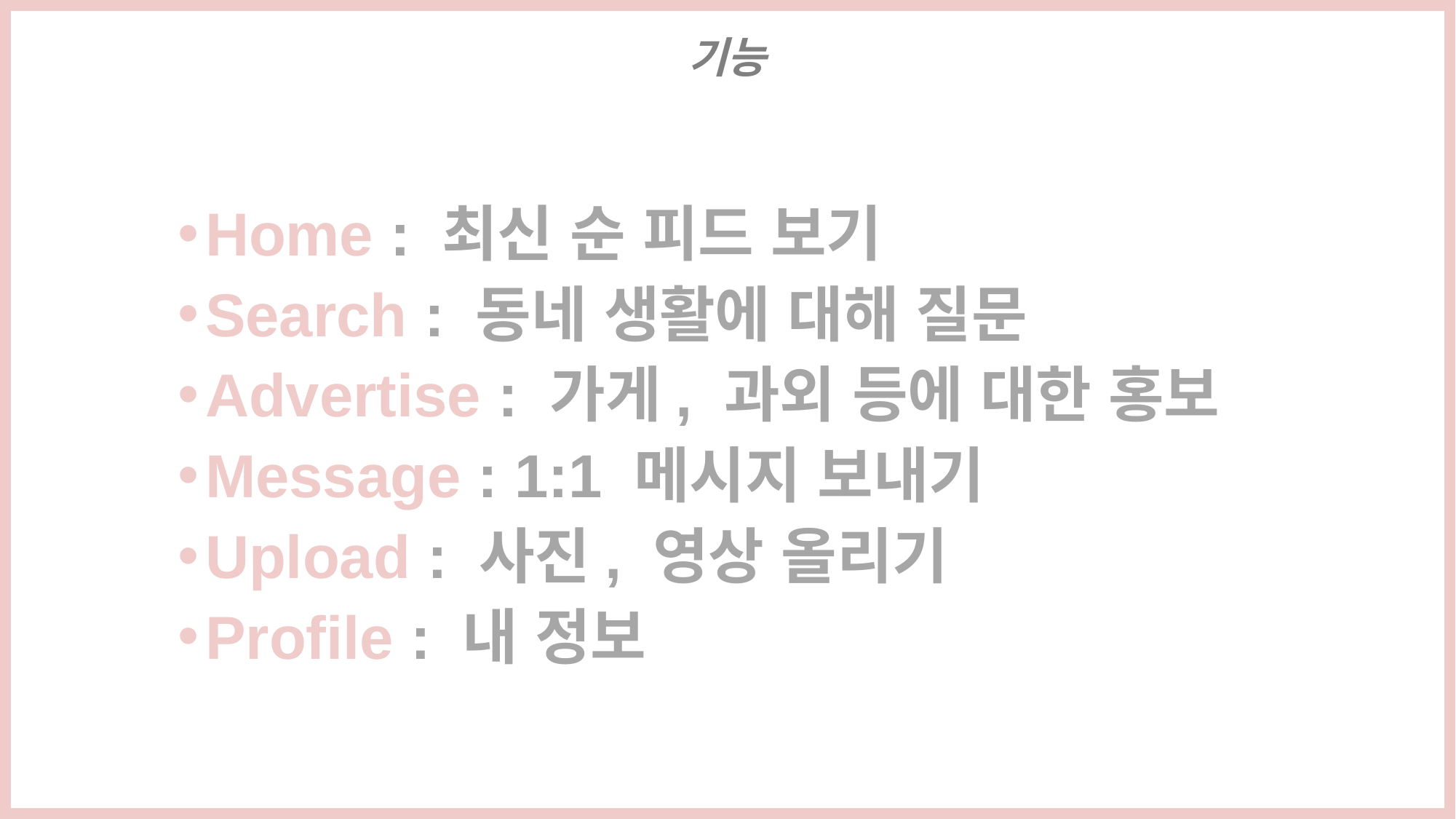

기능
Home : 최신 순 피드 보기
Search : 동네 생활에 대해 질문
Advertise : 가게, 과외 등에 대한 홍보
Message : 1:1 메시지 보내기
Upload : 사진, 영상 올리기
Profile : 내 정보